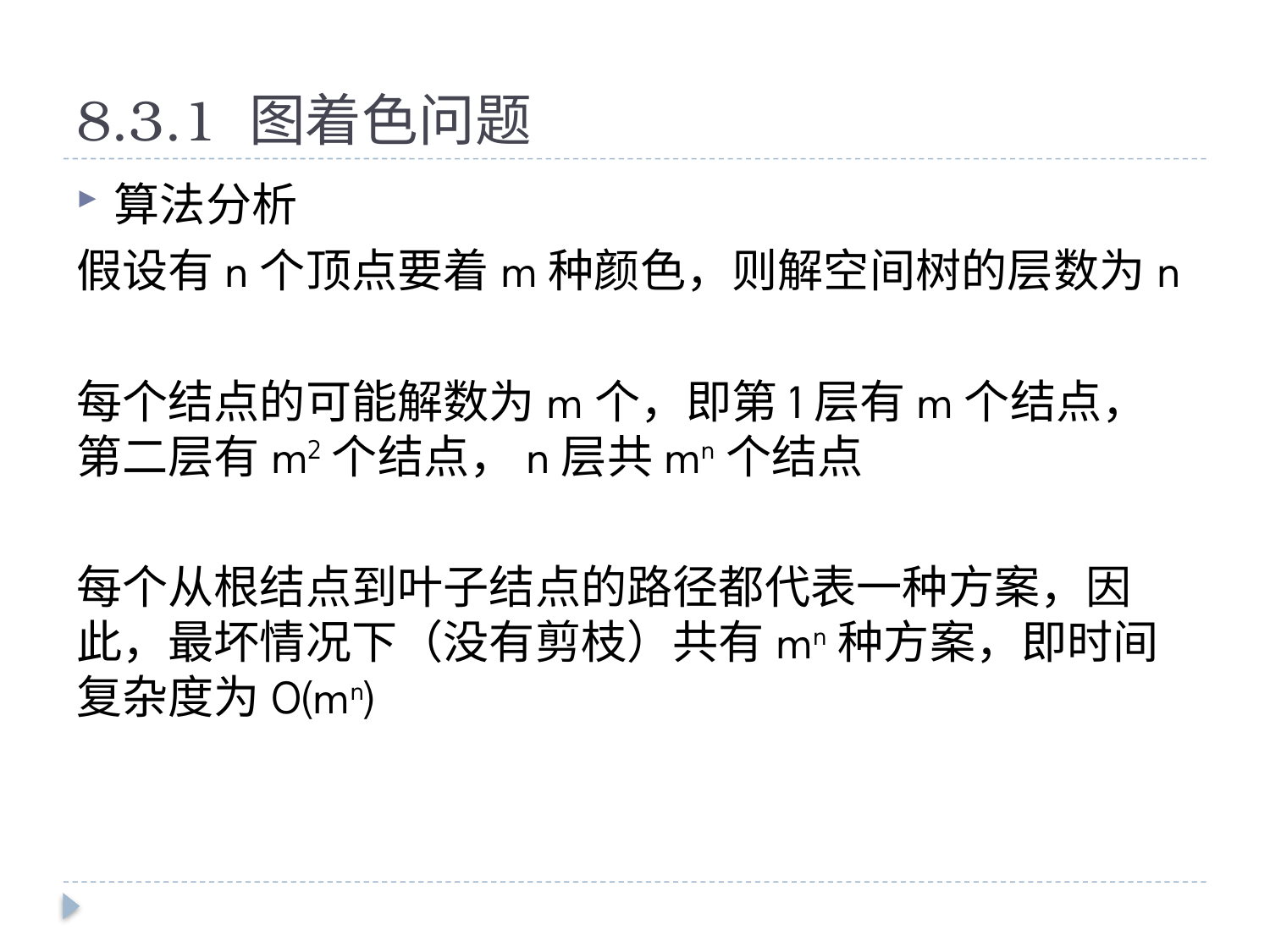

# 8.3.1 图着色问题
算法分析
假设有n个顶点要着m种颜色，则解空间树的层数为n

每个结点的可能解数为m个，即第1层有m个结点，第二层有m2个结点，n层共mn个结点

每个从根结点到叶子结点的路径都代表一种方案，因此，最坏情况下（没有剪枝）共有mn种方案，即时间复杂度为O(mn)